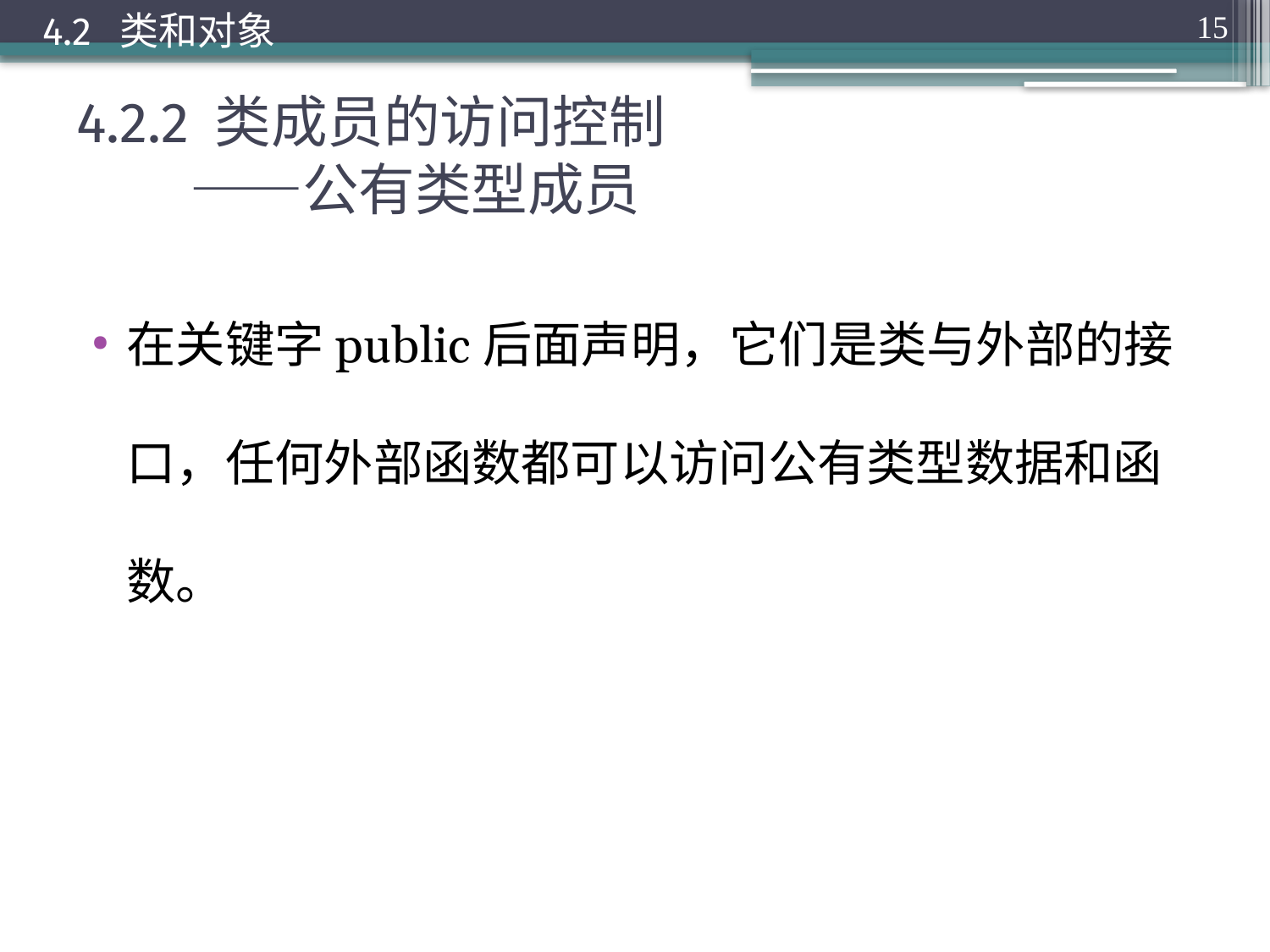

4.2  类和对象
15
# 4.2.2 类成员的访问控制 ——公有类型成员
在关键字public后面声明，它们是类与外部的接口，任何外部函数都可以访问公有类型数据和函数。